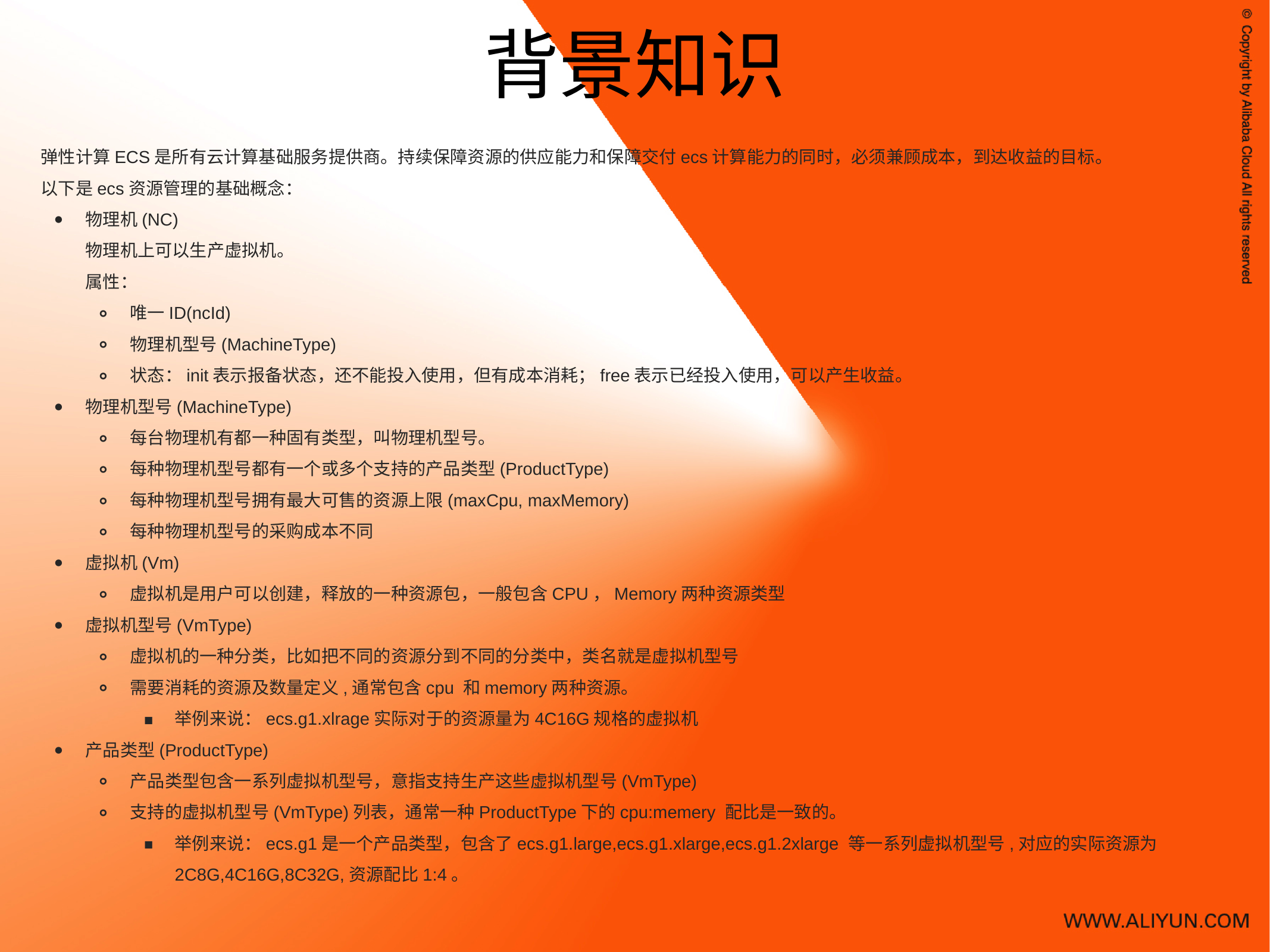

# 背景知识
弹性计算ECS是所有云计算基础服务提供商。持续保障资源的供应能力和保障交付ecs计算能力的同时，必须兼顾成本，到达收益的目标。
以下是ecs资源管理的基础概念：
物理机(NC)
物理机上可以生产虚拟机。
属性：
唯一ID(ncId)
物理机型号(MachineType)
状态：init表示报备状态，还不能投入使用，但有成本消耗；free表示已经投入使用，可以产生收益。
物理机型号(MachineType)
每台物理机有都一种固有类型，叫物理机型号。
每种物理机型号都有一个或多个支持的产品类型(ProductType)
每种物理机型号拥有最大可售的资源上限(maxCpu, maxMemory)
每种物理机型号的采购成本不同
虚拟机(Vm)
虚拟机是用户可以创建，释放的一种资源包，一般包含CPU，Memory两种资源类型
虚拟机型号(VmType)
虚拟机的一种分类，比如把不同的资源分到不同的分类中，类名就是虚拟机型号
需要消耗的资源及数量定义,通常包含cpu 和memory两种资源。
举例来说：ecs.g1.xlrage实际对于的资源量为4C16G规格的虚拟机
产品类型(ProductType)
产品类型包含一系列虚拟机型号，意指支持生产这些虚拟机型号(VmType)
支持的虚拟机型号(VmType)列表，通常一种ProductType下的cpu:memery 配比是一致的。
举例来说：ecs.g1是一个产品类型，包含了ecs.g1.large,ecs.g1.xlarge,ecs.g1.2xlarge 等一系列虚拟机型号,对应的实际资源为2C8G,4C16G,8C32G,资源配比1:4。